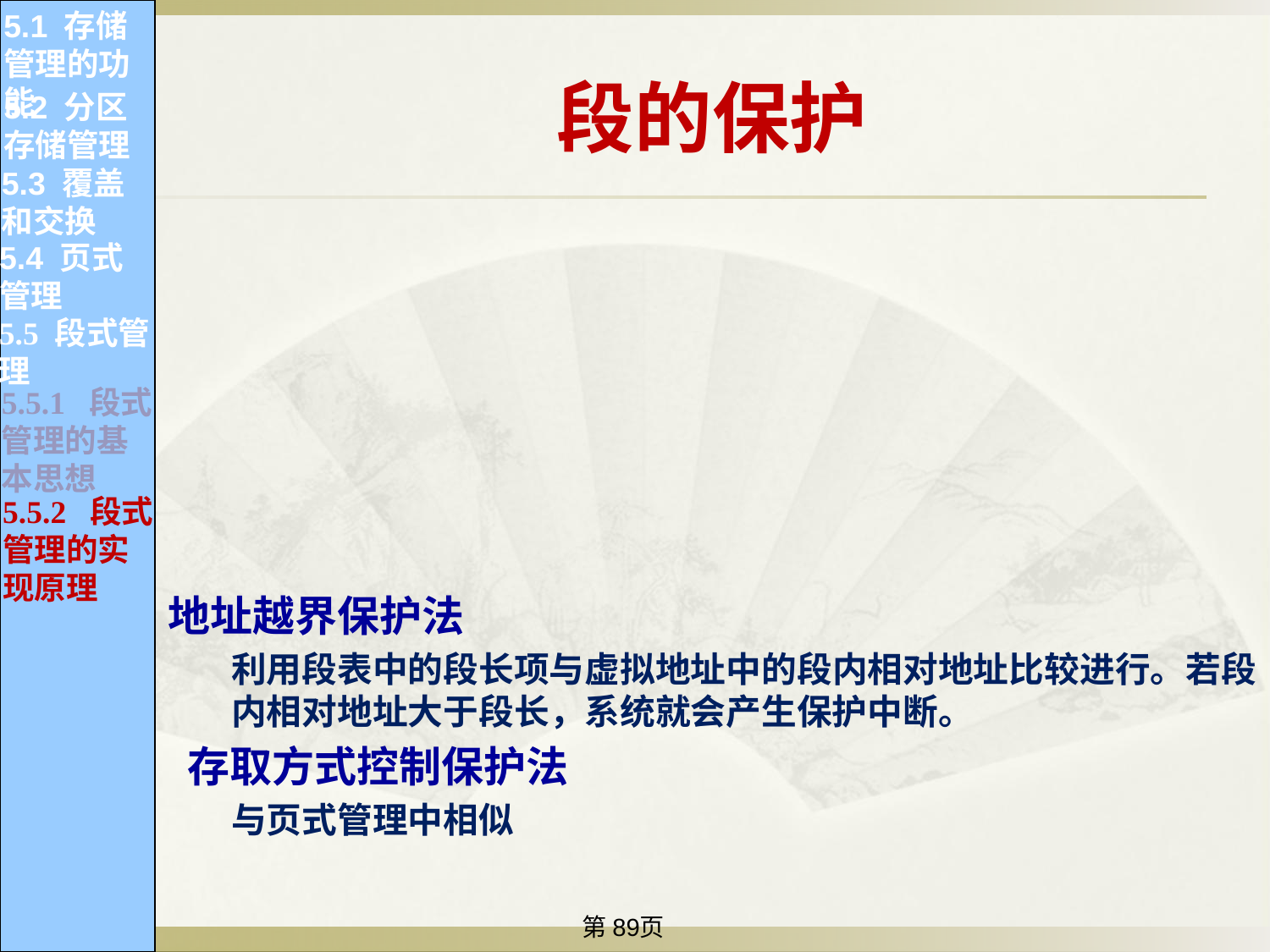

5.1 存储管理的功能
段的保护
5.2 分区存储管理
5.3 覆盖和交换
地址越界保护法
利用段表中的段长项与虚拟地址中的段内相对地址比较进行。若段内相对地址大于段长，系统就会产生保护中断。
 存取方式控制保护法
与页式管理中相似
5.4 页式管理
5.5 段式管理
5.5.1  段式管理的基本思想
5.5.2  段式管理的实现原理